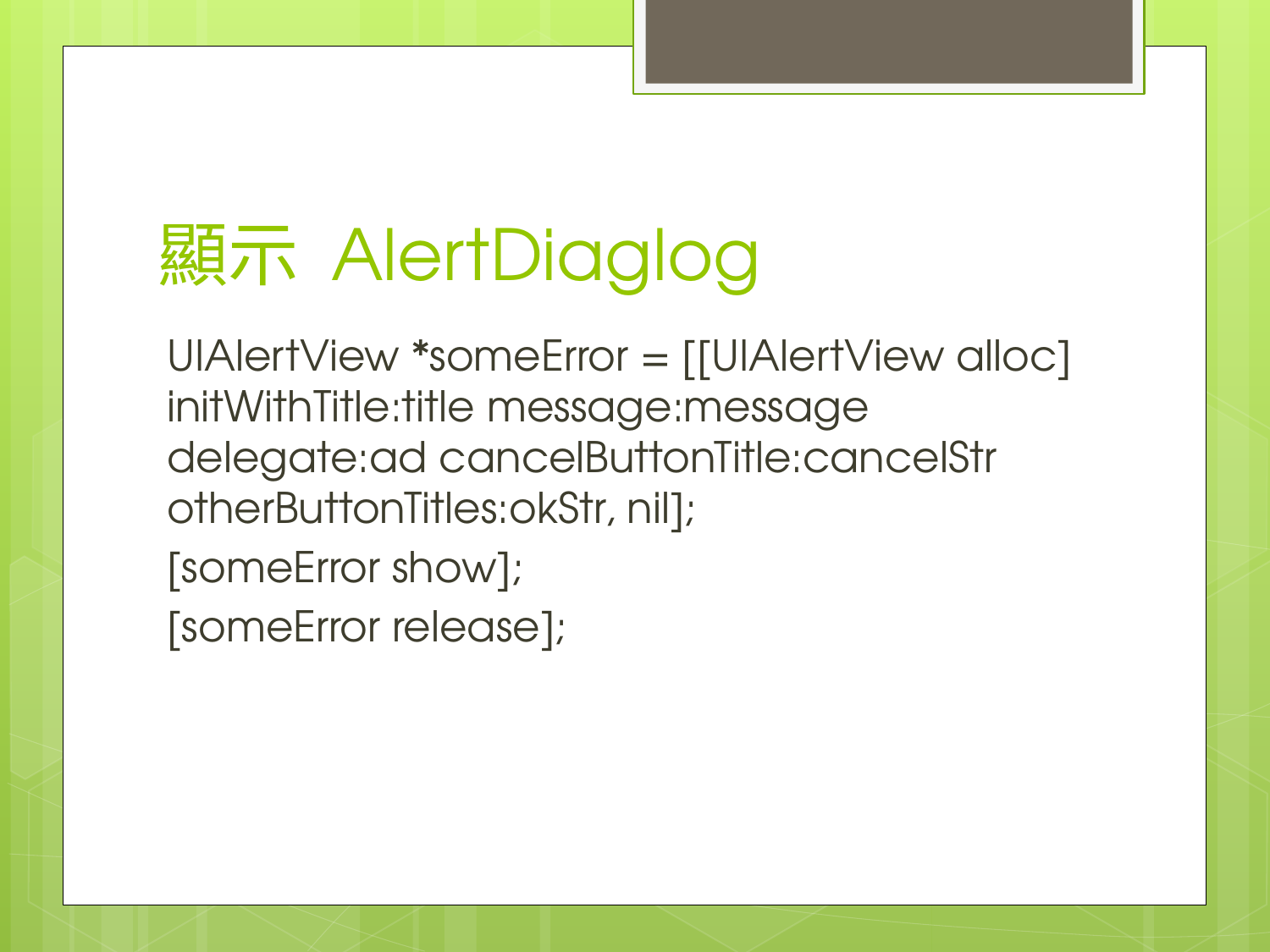

# 顯示 AlertDiaglog
UIAlertView *someError = [[UIAlertView alloc] initWithTitle:title message:message delegate:ad cancelButtonTitle:cancelStr otherButtonTitles:okStr, nil];
[someError show];
[someError release];